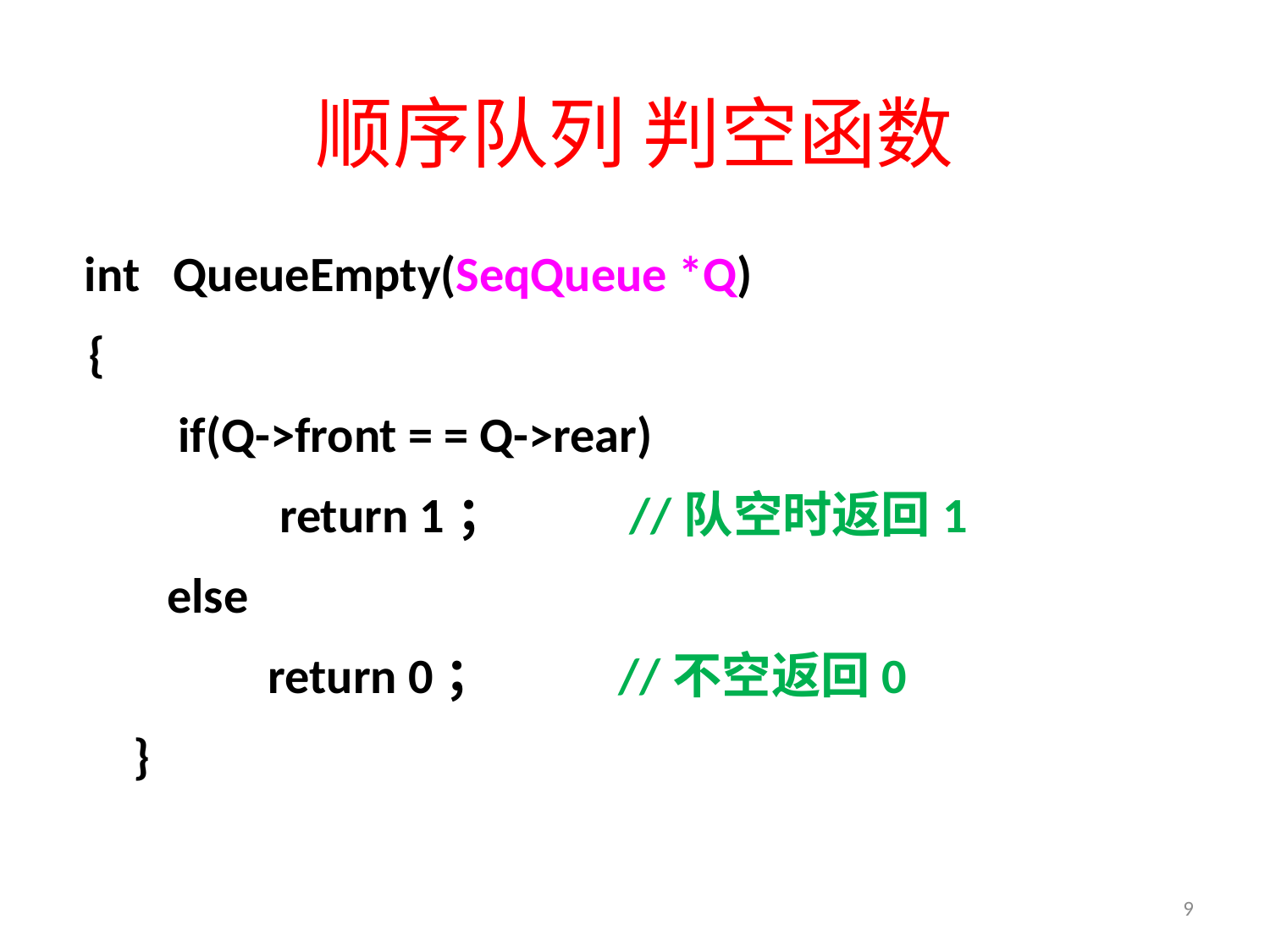

# 顺序队列 判空函数
 int   QueueEmpty(SeqQueue *Q)
 {
         if(Q->front = = Q->rear)
                  return 1；          //队空时返回1
        else
                 return 0；          //不空返回0
     }
9